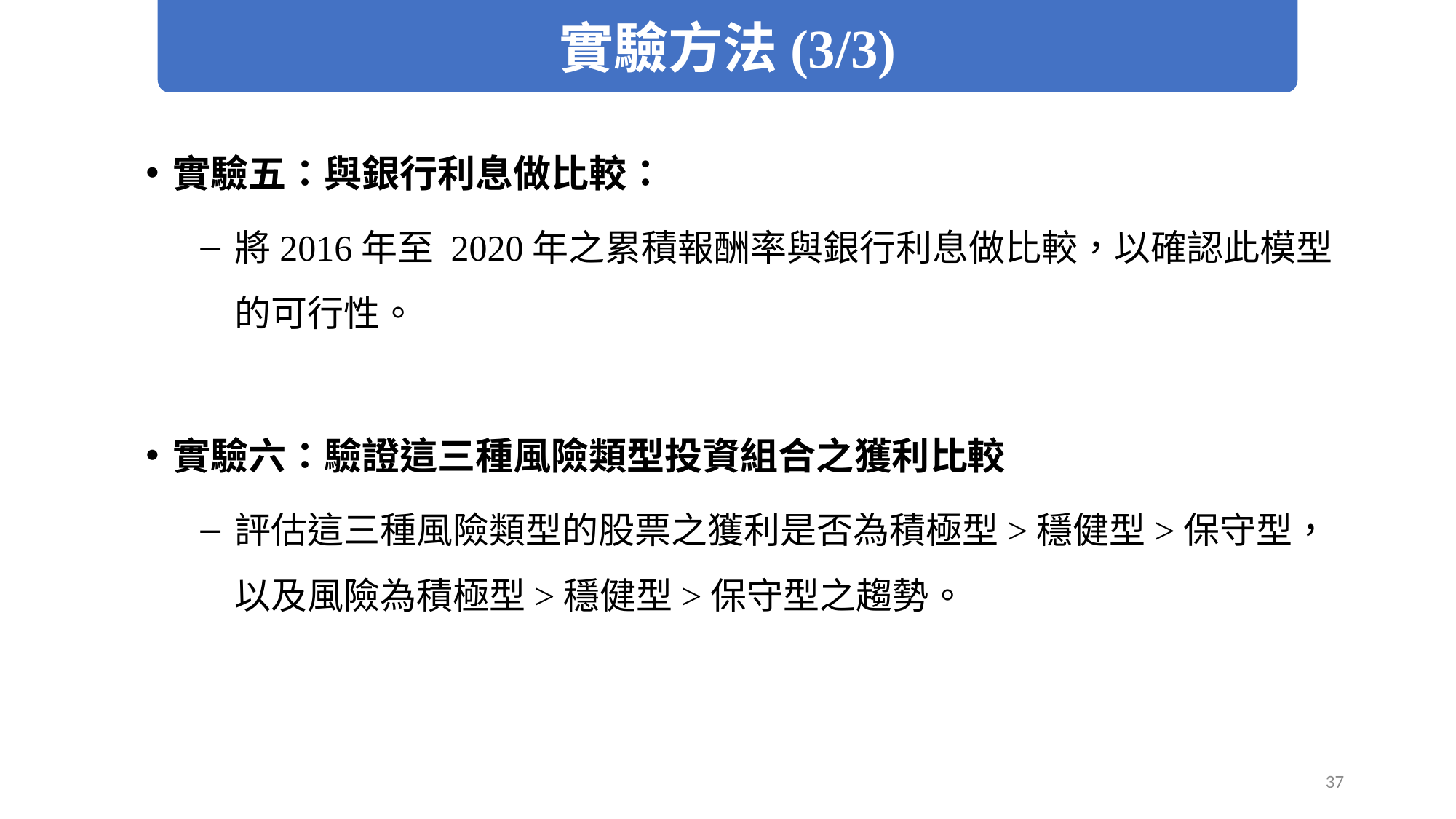

實驗方法(3/3)
實驗五：與銀行利息做比較：
將2016年至 2020年之累積報酬率與銀行利息做比較，以確認此模型的可行性。

實驗六：驗證這三種風險類型投資組合之獲利比較
評估這三種風險類型的股票之獲利是否為積極型>穩健型>保守型，以及風險為積極型>穩健型>保守型之趨勢。

37